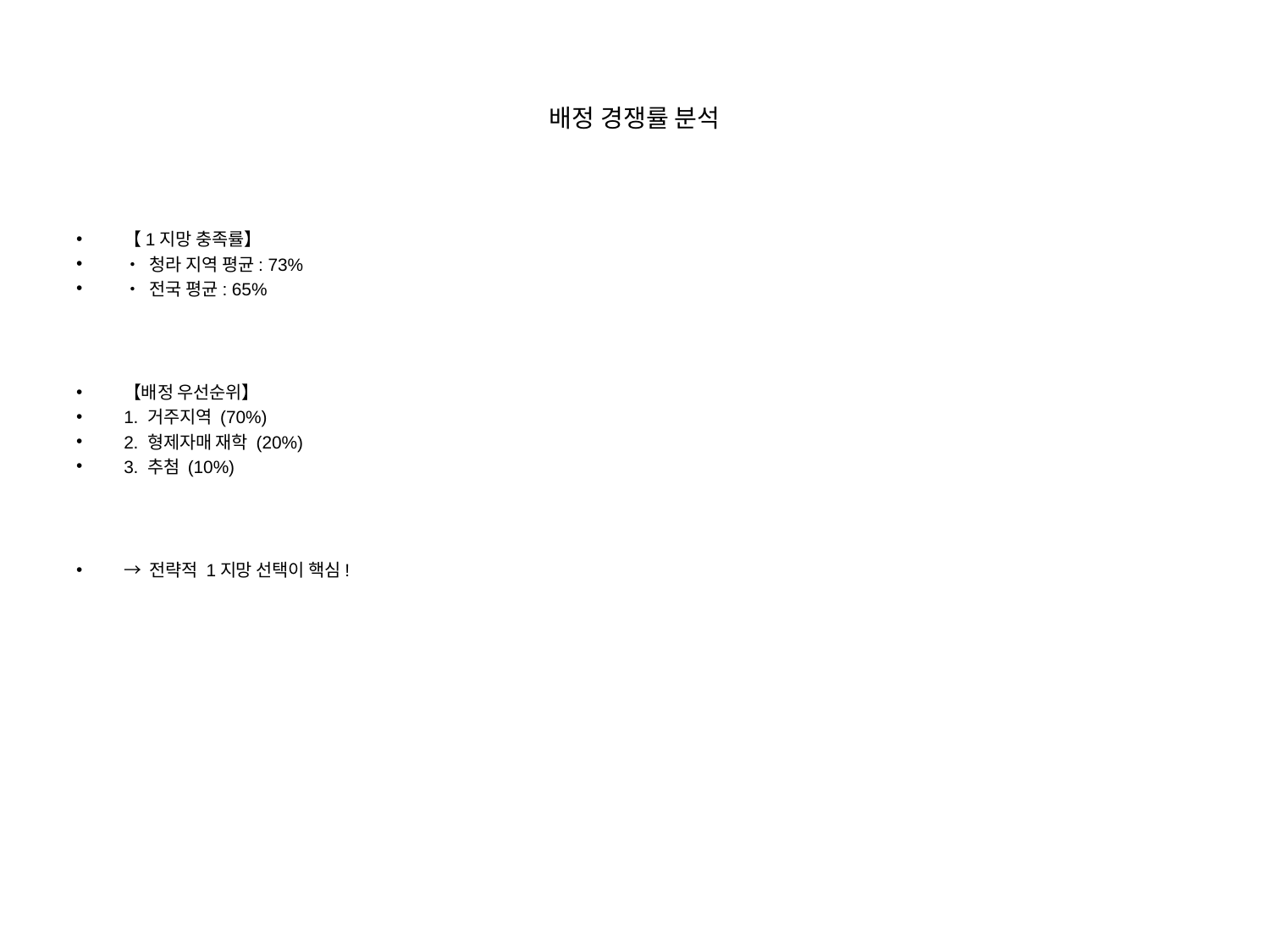

# 배정 경쟁률 분석
【1지망 충족률】
• 청라 지역 평균: 73%
• 전국 평균: 65%

【배정 우선순위】
1. 거주지역 (70%)
2. 형제자매 재학 (20%)
3. 추첨 (10%)

→ 전략적 1지망 선택이 핵심!